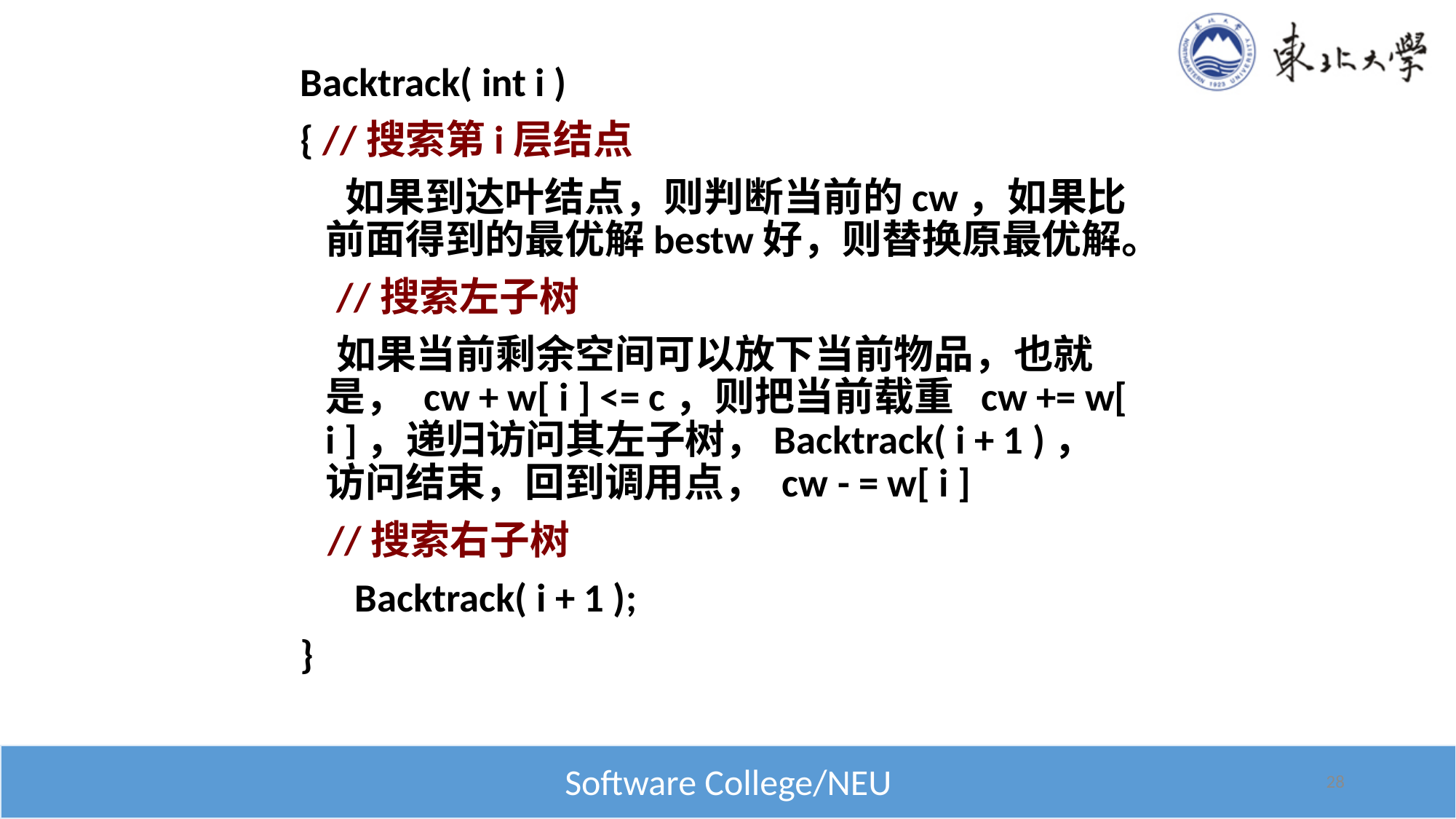

Backtrack( int i )
{ //搜索第i层结点
    如果到达叶结点，则判断当前的cw，如果比前面得到的最优解bestw好，则替换原最优解。
    //搜索左子树
   如果当前剩余空间可以放下当前物品，也就是， cw + w[ i ] <= c，则把当前载重  cw += w[ i ]，递归访问其左子树，Backtrack( i + 1 )，访问结束，回到调用点， cw - = w[ i ]
   //搜索右子树
      Backtrack( i + 1 );
}

28